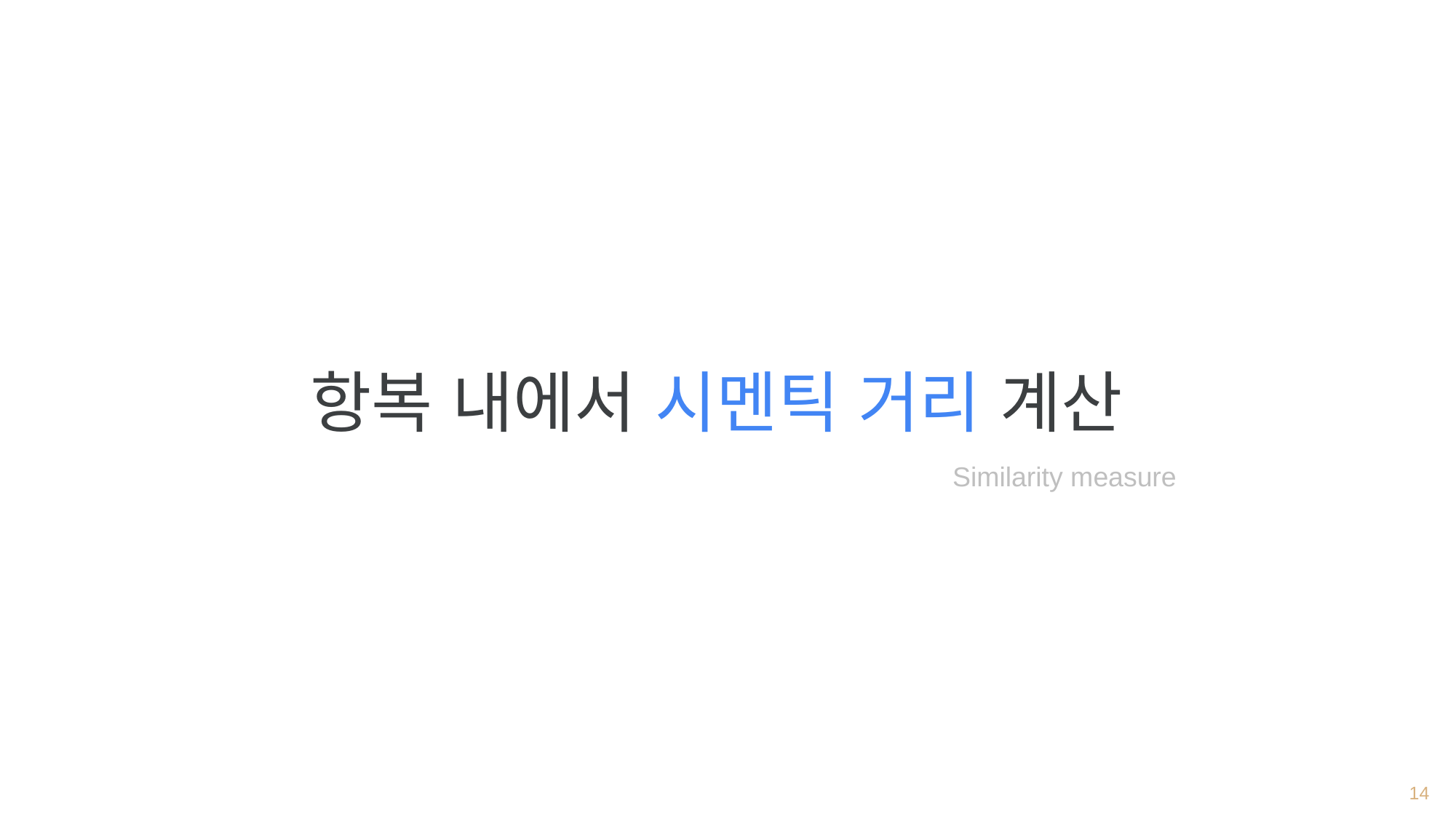

항복 내에서 시멘틱 거리 계산
Similarity measure
14